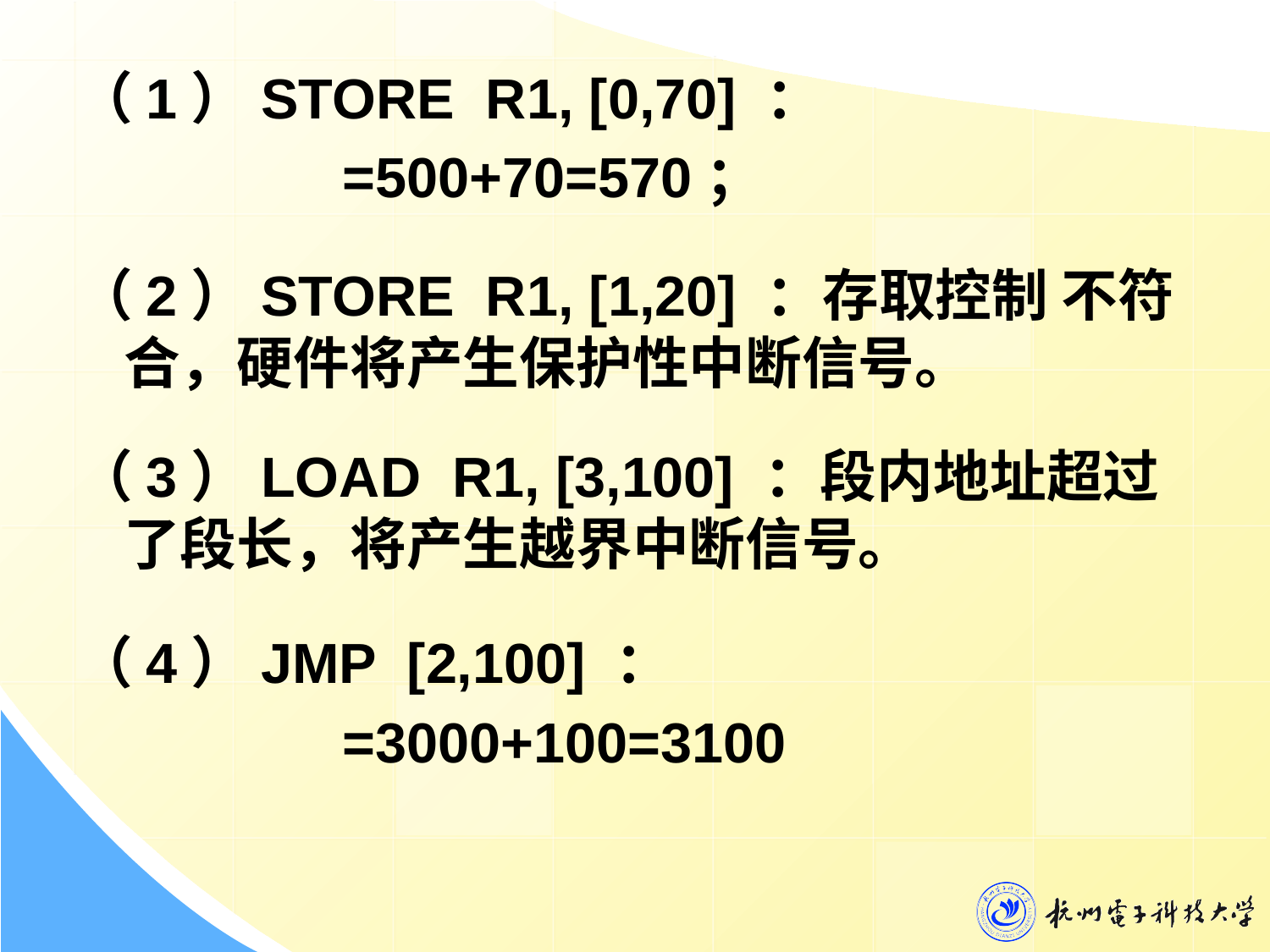

（1）STORE  R1, [0,70] ：
                 =500+70=570；

（2）STORE  R1, [1,20] ：存取控制 不符合，硬件将产生保护性中断信号。

（3）LOAD  R1, [3,100] ：段内地址超过了段长，将产生越界中断信号。

（4）JMP  [2,100] ：
                 =3000+100=3100